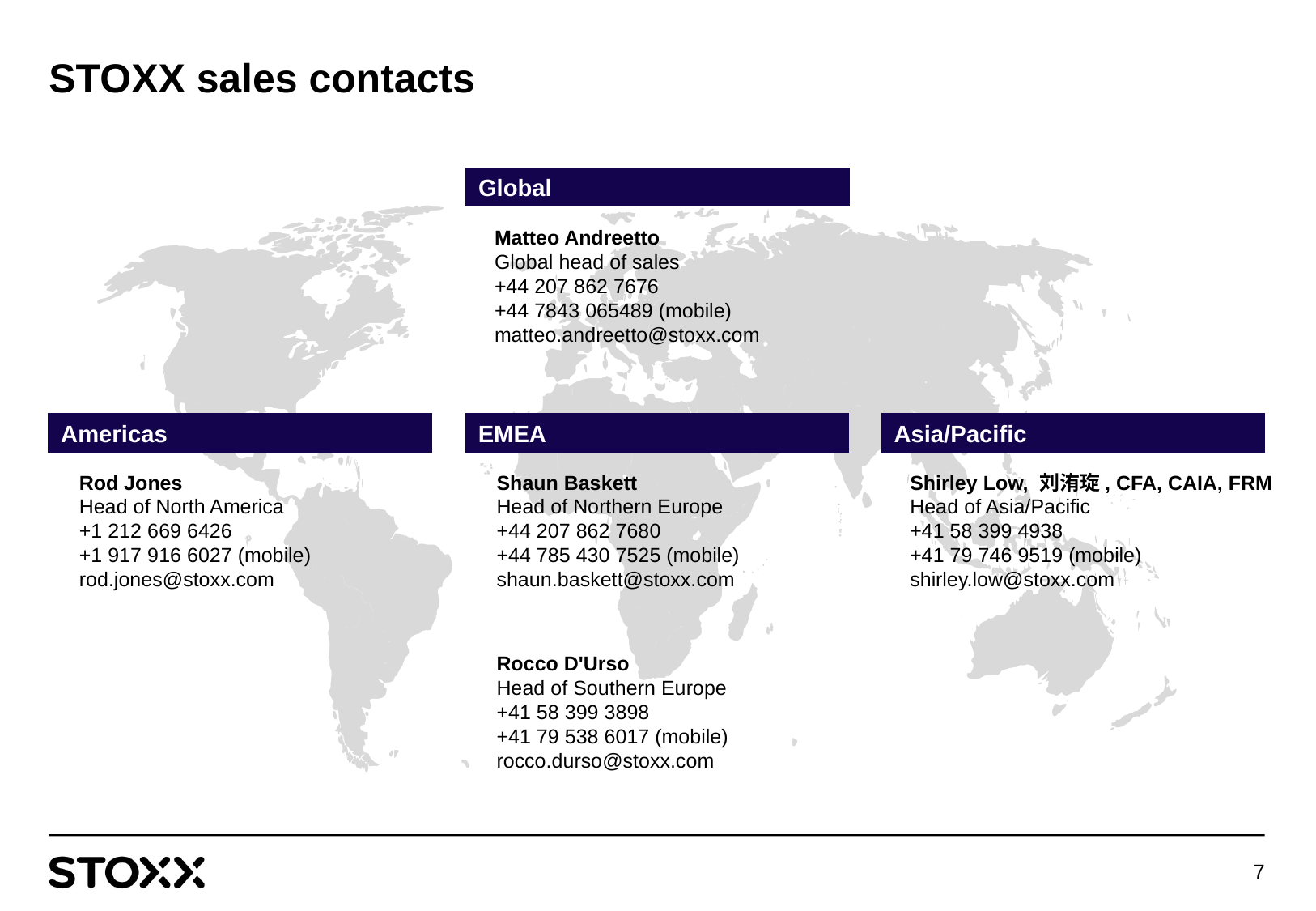

# STOXX sales contacts
Global

Matteo Andreetto
Global head of sales
+44 207 862 7676
+44 7843 065489 (mobile)
matteo.andreetto@stoxx.com

Americas
EMEA
Asia/Pacific
Rod Jones
Head of North America
+1 212 669 6426
+1 917 916 6027 (mobile)
rod.jones@stoxx.com
Shaun Baskett
Head of Northern Europe
+44 207 862 7680
+44 785 430 7525 (mobile)
shaun.baskett@stoxx.com
Shirley Low, 刘洧琁, CFA, CAIA, FRM
Head of Asia/Pacific
+41 58 399 4938
+41 79 746 9519 (mobile)
shirley.low@stoxx.com

Rocco D'Urso
Head of Southern Europe
+41 58 399 3898
+41 79 538 6017 (mobile)
rocco.durso@stoxx.com